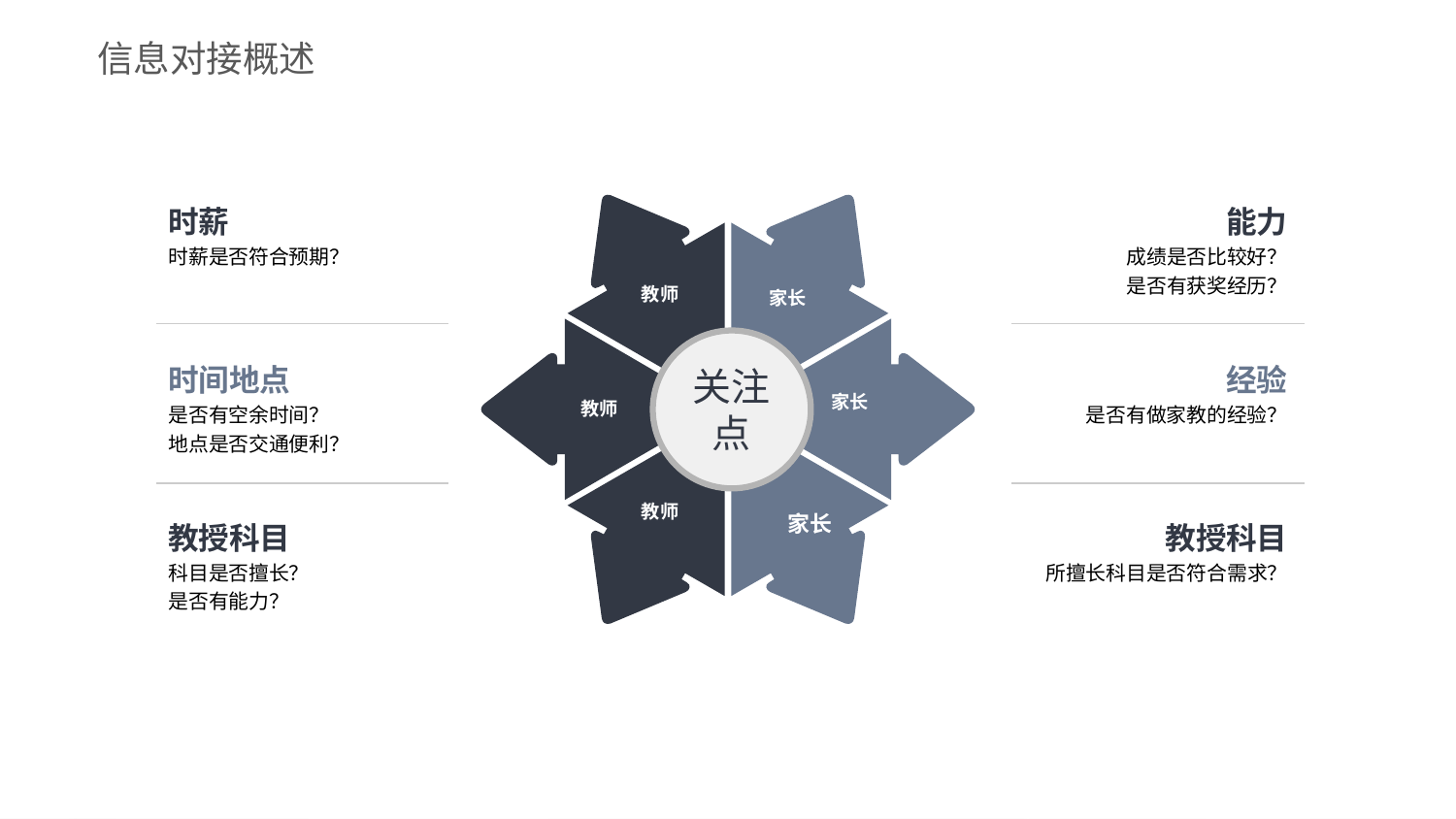

信息对接概述

教师

家长

教师

家长
关注点

教师
家长

时薪
时薪是否符合预期？
时间地点
是否有空余时间？
地点是否交通便利？
教授科目
科目是否擅长？
是否有能力？
能力
成绩是否比较好？
是否有获奖经历？
经验
是否有做家教的经验？
教授科目
所擅长科目是否符合需求？